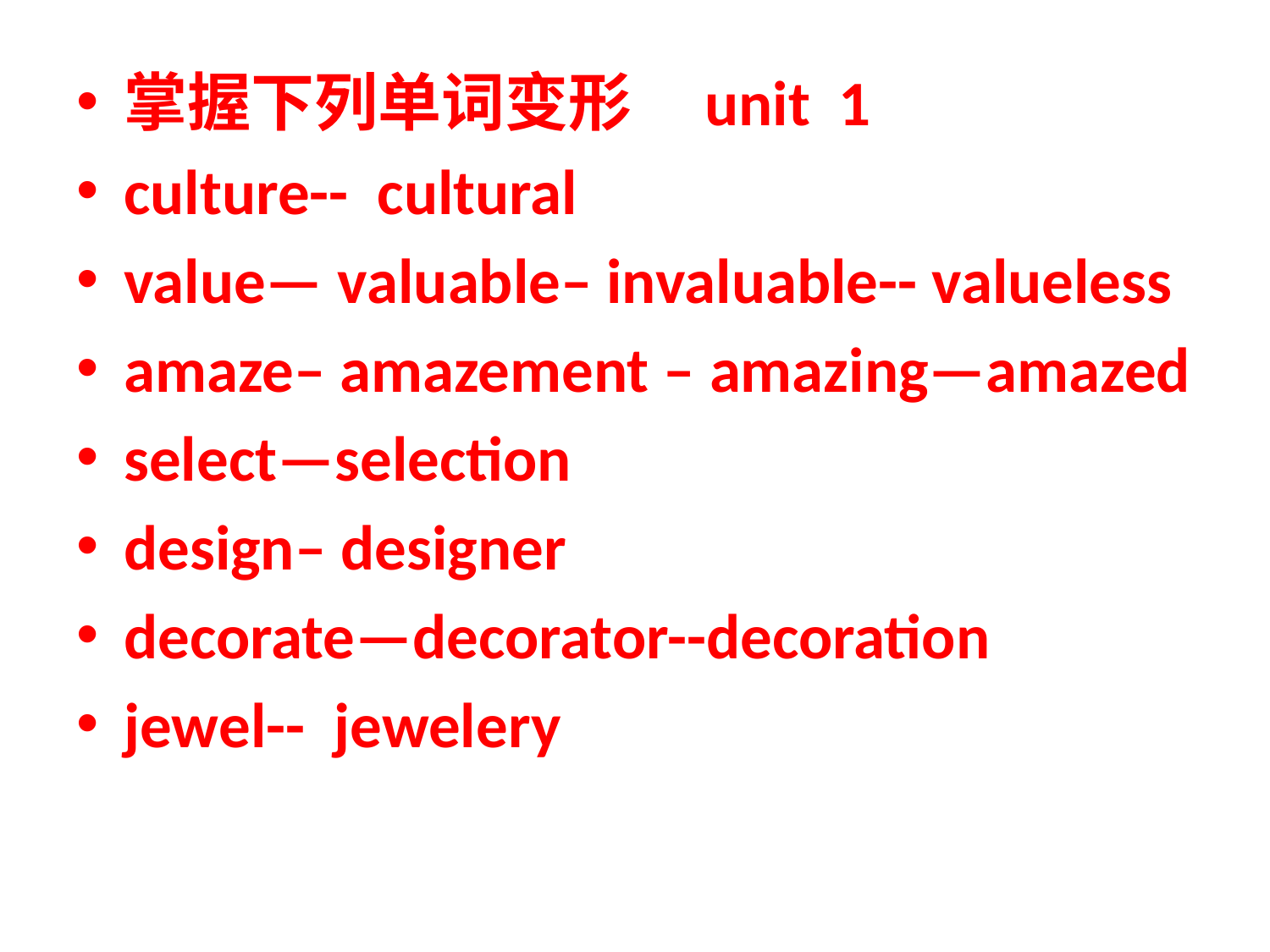

掌握下列单词变形    unit  1
culture--  cultural
value— valuable– invaluable-- valueless
amaze– amazement – amazing—amazed
select—selection
design– designer
decorate—decorator--decoration
jewel--  jewelery